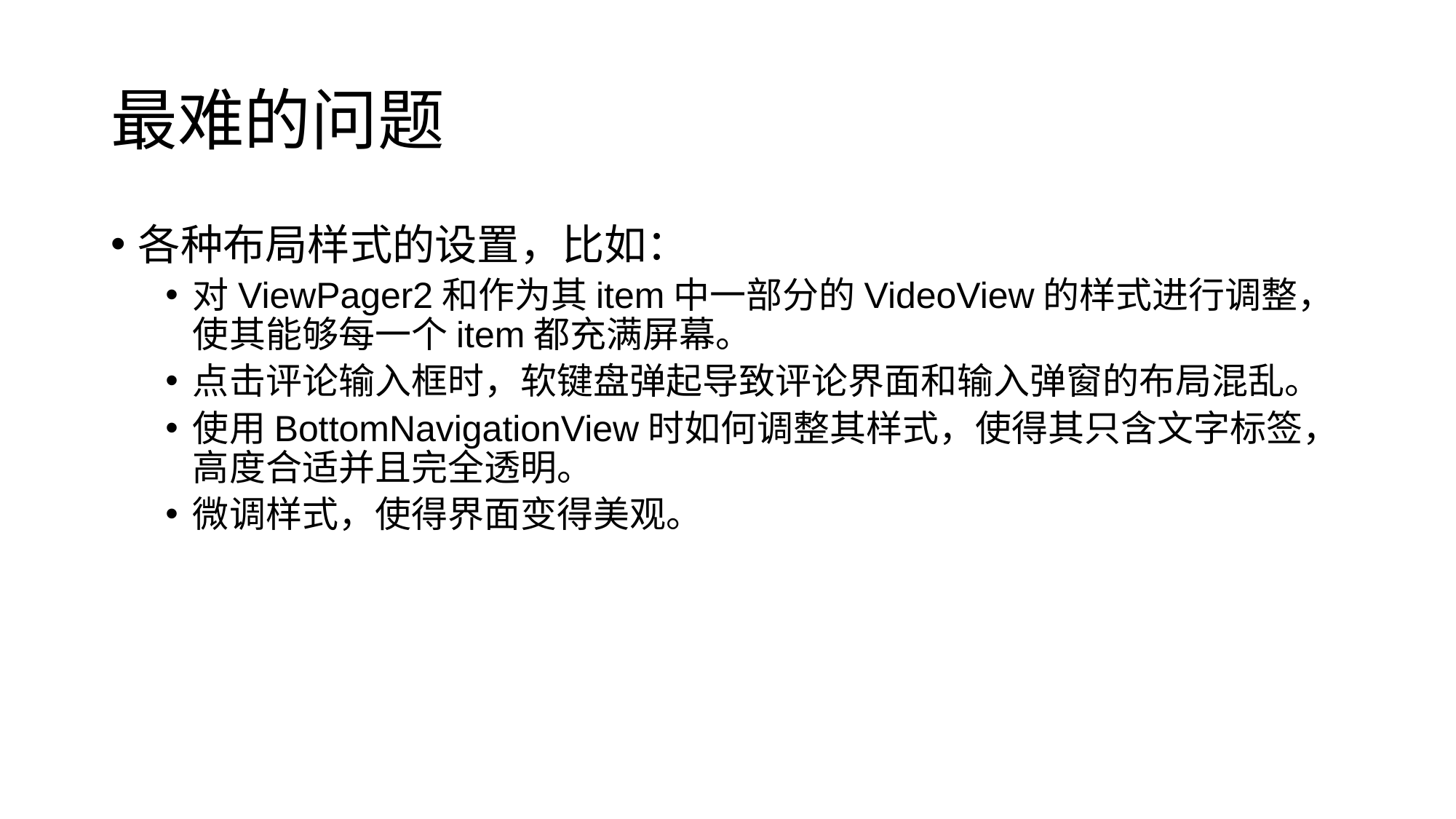

# 最难的问题
各种布局样式的设置，比如：
对ViewPager2和作为其item中一部分的VideoView的样式进行调整，使其能够每一个item都充满屏幕。
点击评论输入框时，软键盘弹起导致评论界面和输入弹窗的布局混乱。
使用BottomNavigationView时如何调整其样式，使得其只含文字标签，高度合适并且完全透明。
微调样式，使得界面变得美观。